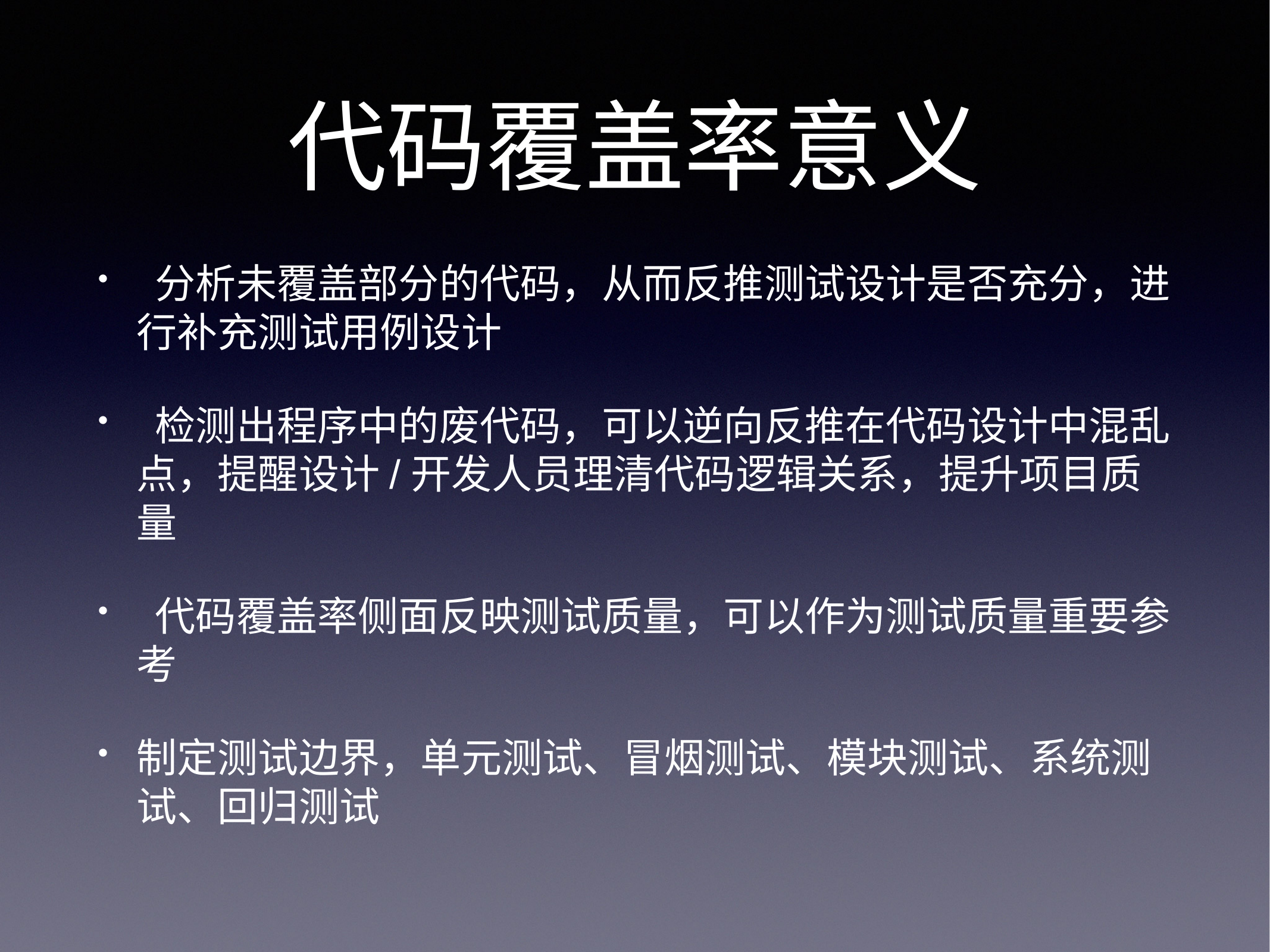

# 代码覆盖率意义
 分析未覆盖部分的代码，从而反推测试设计是否充分，进行补充测试用例设计
 检测出程序中的废代码，可以逆向反推在代码设计中混乱点，提醒设计/开发人员理清代码逻辑关系，提升项目质量
 代码覆盖率侧面反映测试质量，可以作为测试质量重要参考
制定测试边界，单元测试、冒烟测试、模块测试、系统测试、回归测试